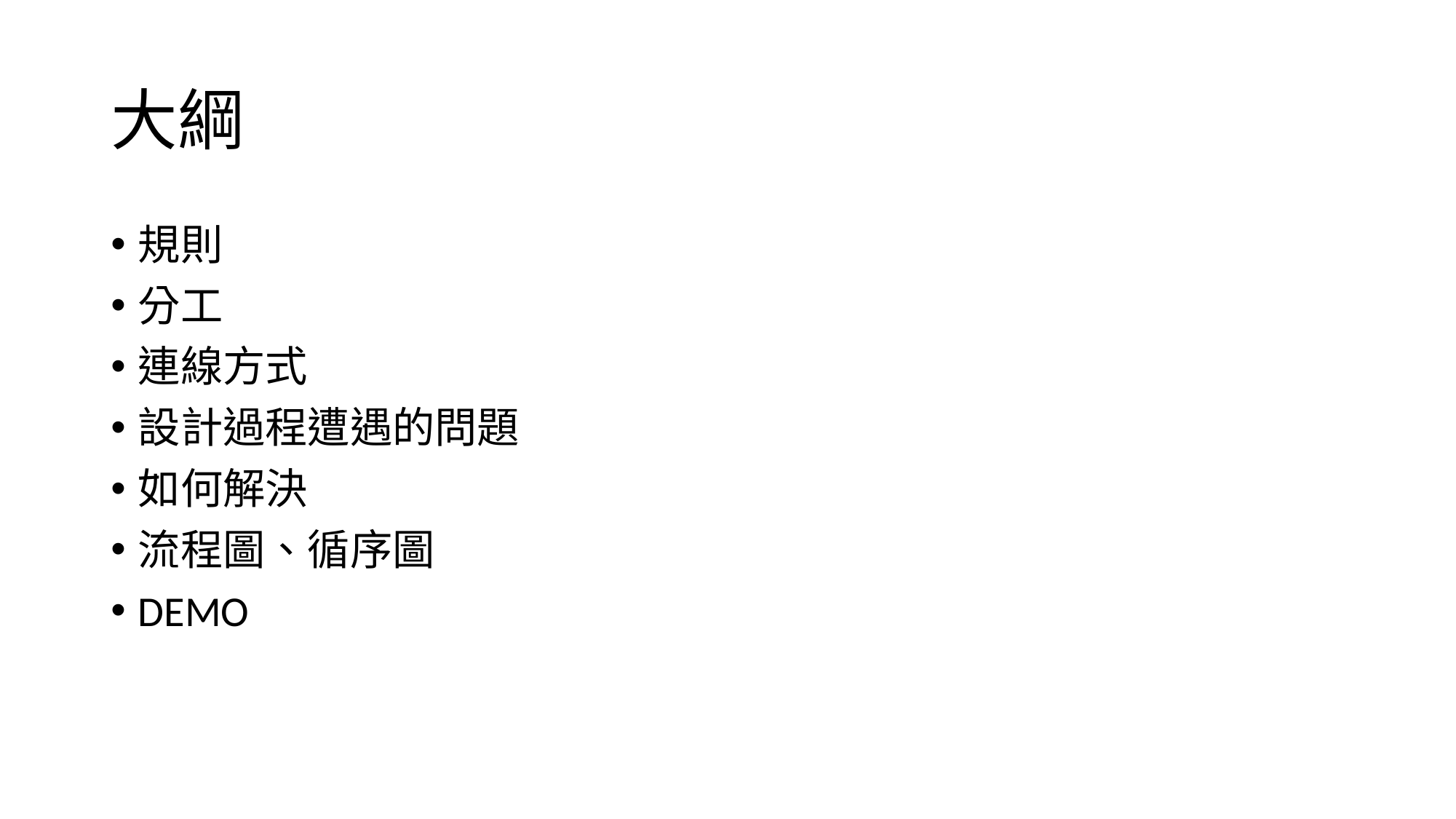

# 大綱
規則
分工
連線方式
設計過程遭遇的問題
如何解決
流程圖、循序圖
DEMO